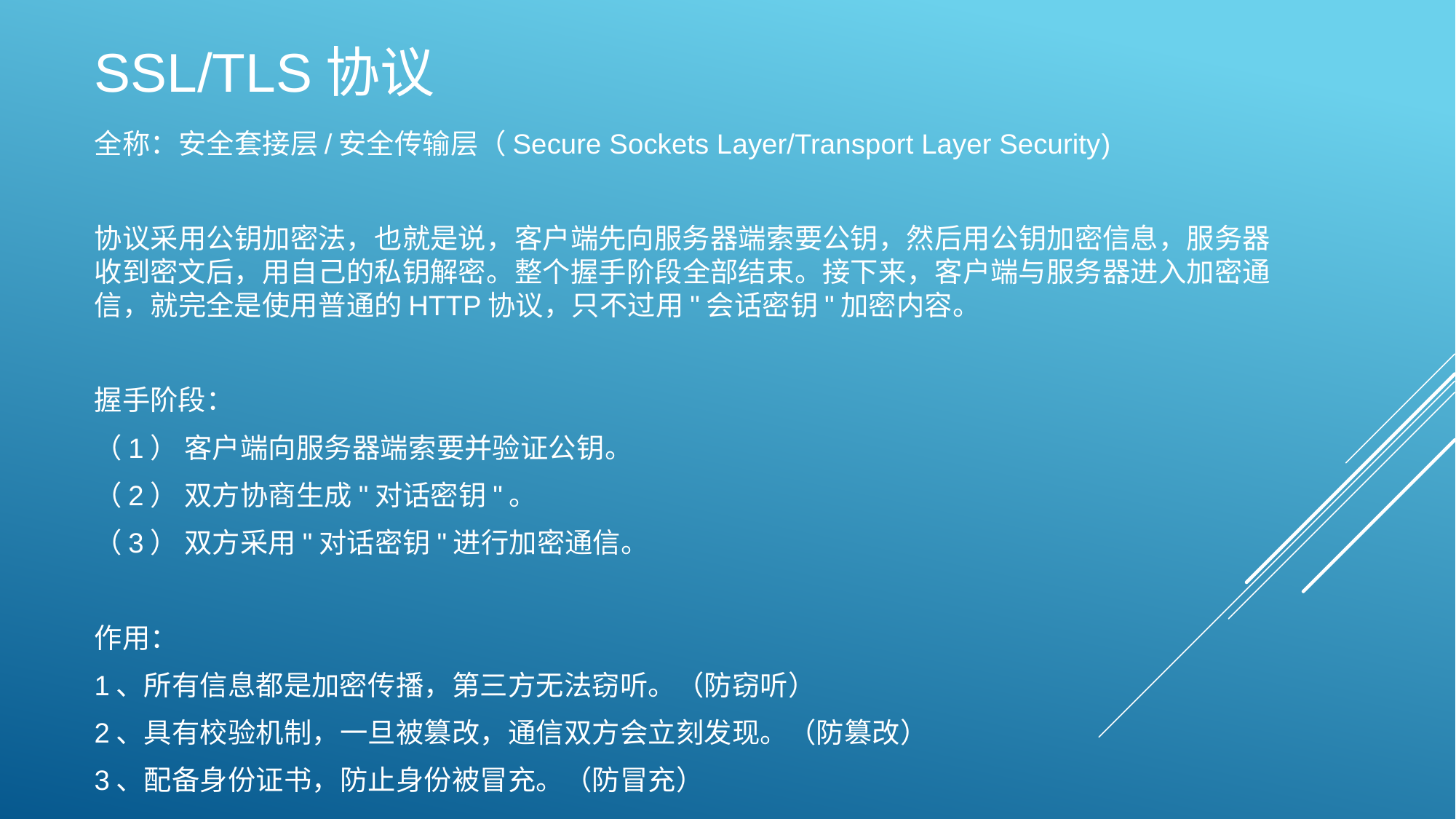

# SSL/TLS协议
全称：安全套接层/安全传输层（Secure Sockets Layer/Transport Layer Security)

协议采用公钥加密法，也就是说，客户端先向服务器端索要公钥，然后用公钥加密信息，服务器收到密文后，用自己的私钥解密。整个握手阶段全部结束。接下来，客户端与服务器进入加密通信，就完全是使用普通的HTTP协议，只不过用"会话密钥"加密内容。

握手阶段：
（1） 客户端向服务器端索要并验证公钥。
（2） 双方协商生成"对话密钥"。
（3） 双方采用"对话密钥"进行加密通信。

作用：
1、所有信息都是加密传播，第三方无法窃听。（防窃听）
2、具有校验机制，一旦被篡改，通信双方会立刻发现。（防篡改）
3、配备身份证书，防止身份被冒充。（防冒充）